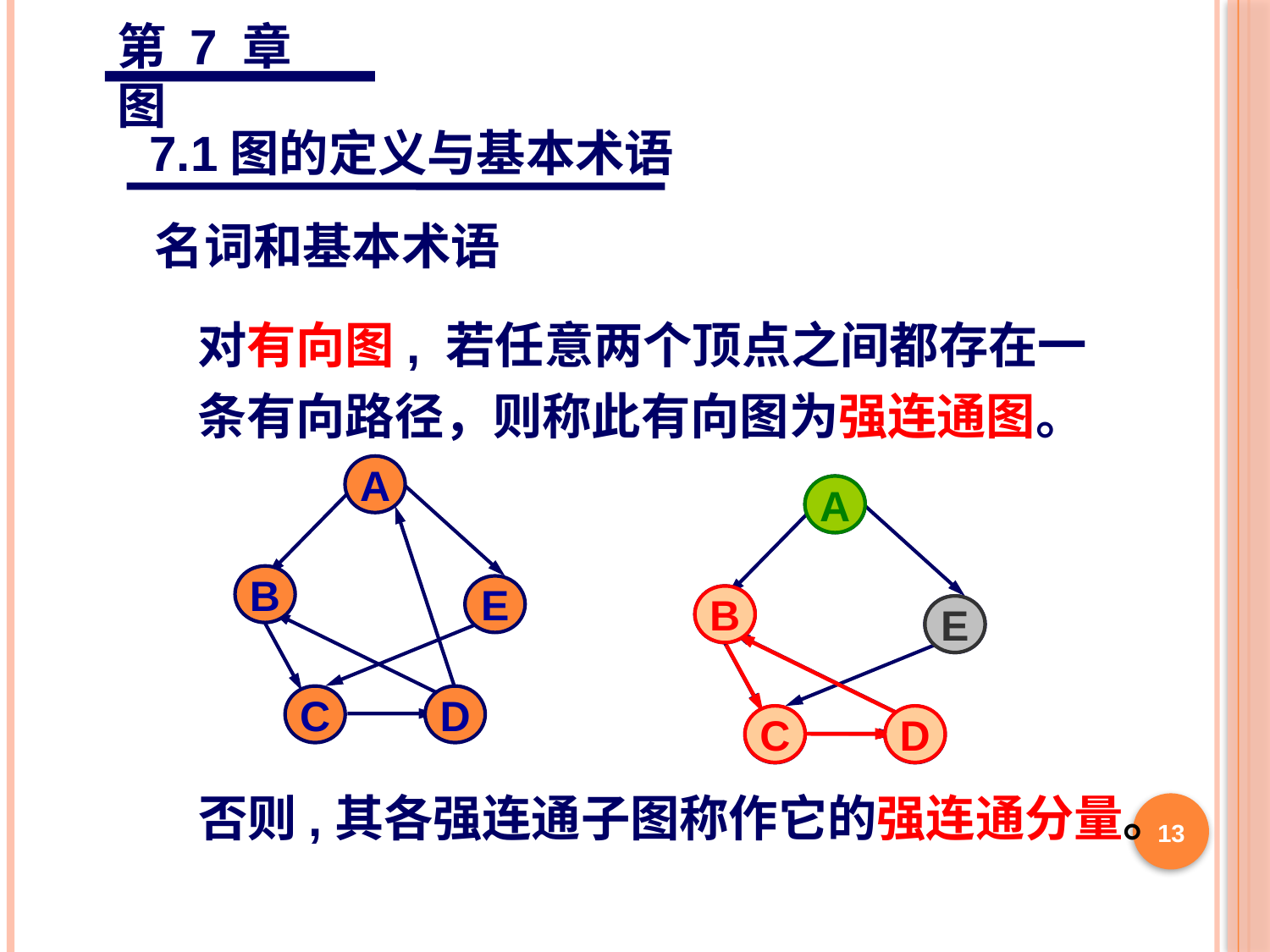

第 7 章  图

7.1图的定义与基本术语

名词和基本术语
对有向图, 若任意两个顶点之间都存在一条有向路径，则称此有向图为强连通图。
A

B
E

C
D

A

B
E

C
D

A
B
E

C
D

否则,其各强连通子图称作它的强连通分量。
13